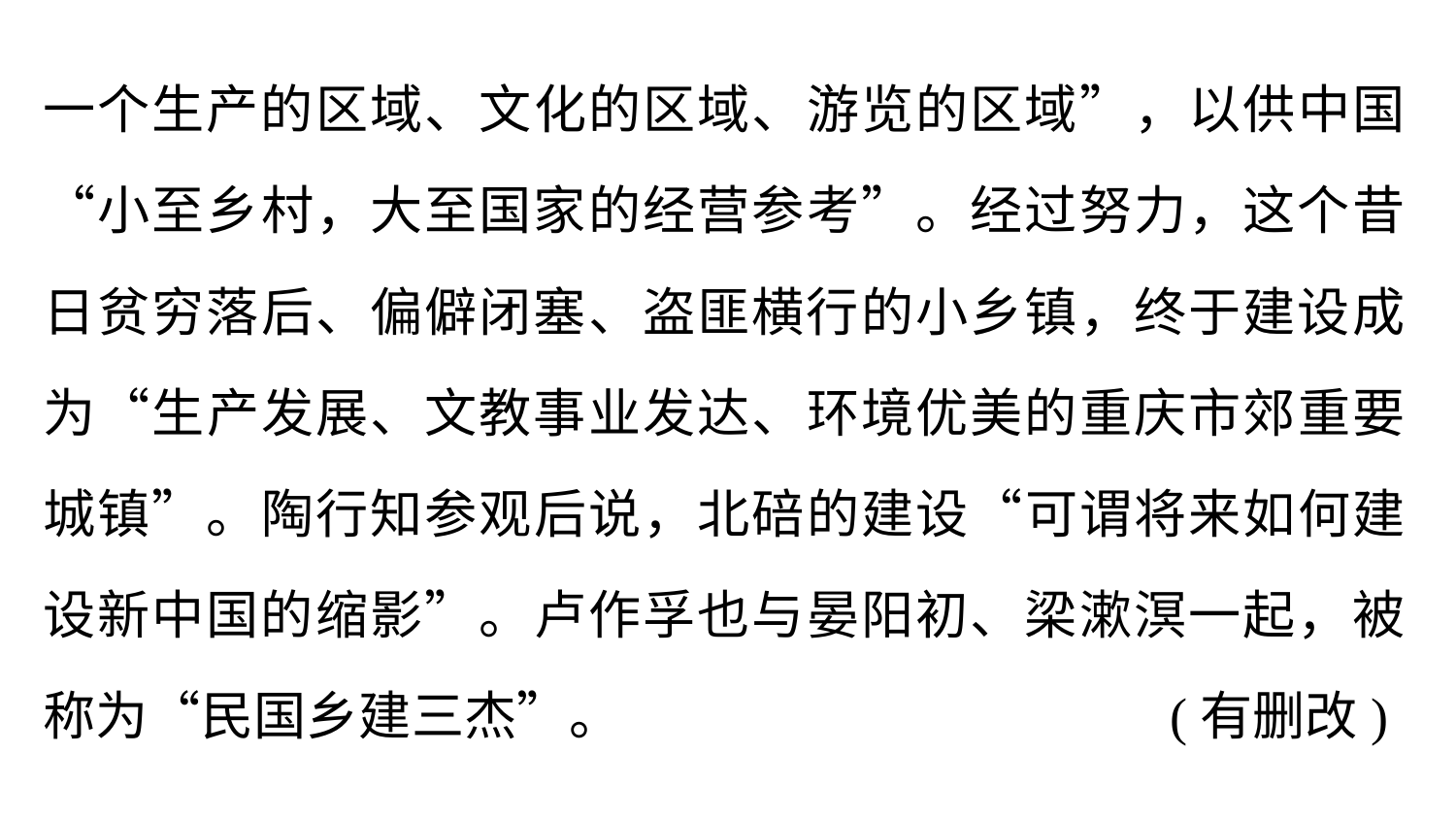

一个生产的区域、文化的区域、游览的区域”，以供中国“小至乡村，大至国家的经营参考”。经过努力，这个昔日贫穷落后、偏僻闭塞、盗匪横行的小乡镇，终于建设成为“生产发展、文教事业发达、环境优美的重庆市郊重要城镇”。陶行知参观后说，北碚的建设“可谓将来如何建设新中国的缩影”。卢作孚也与晏阳初、梁漱溟一起，被称为“民国乡建三杰”。                                             (有删改)